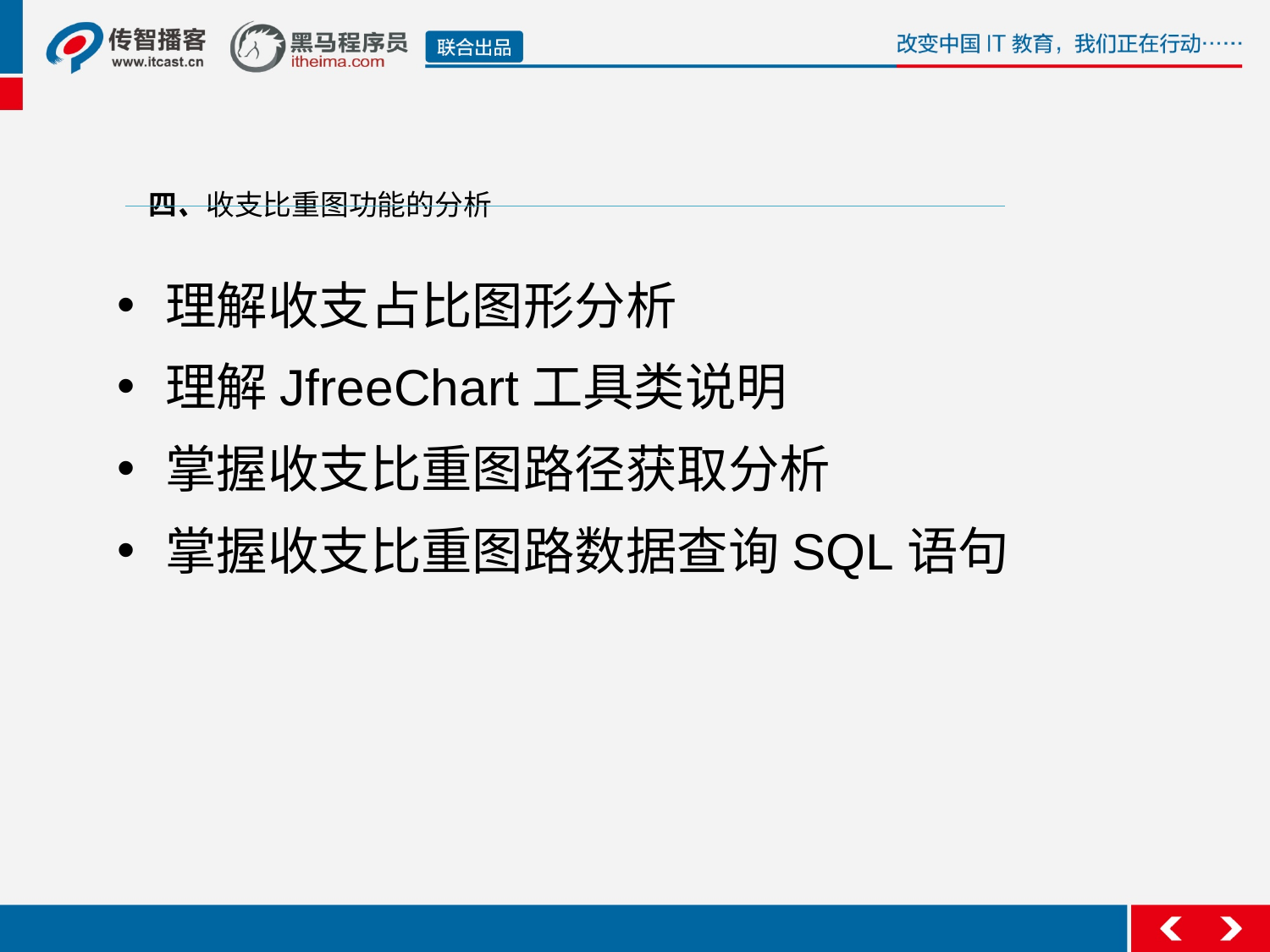

四、收支比重图功能的分析
理解收支占比图形分析
理解JfreeChart工具类说明
掌握收支比重图路径获取分析
掌握收支比重图路数据查询SQL语句